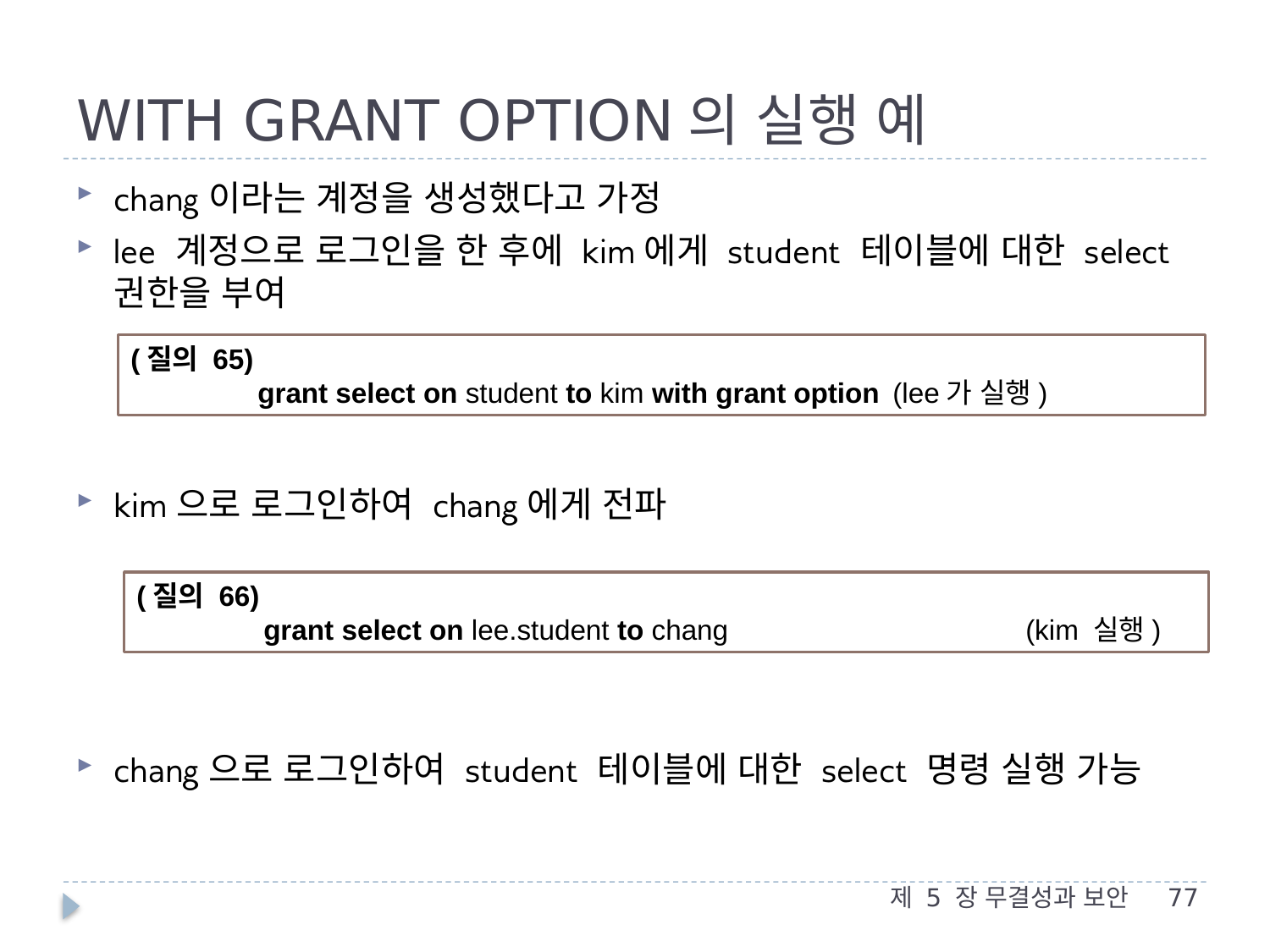

# WITH GRANT OPTION의 실행 예
chang이라는 계정을 생성했다고 가정
lee 계정으로 로그인을 한 후에 kim에게 student 테이블에 대한 select 권한을 부여

kim으로 로그인하여 chang에게 전파

chang으로 로그인하여 student 테이블에 대한 select 명령 실행 가능

(질의 65)
	grant select on student to kim with grant option 	(lee가 실행)
(질의 66)
	grant select on lee.student to chang 			(kim 실행)
제 5 장 무결성과 보안
77